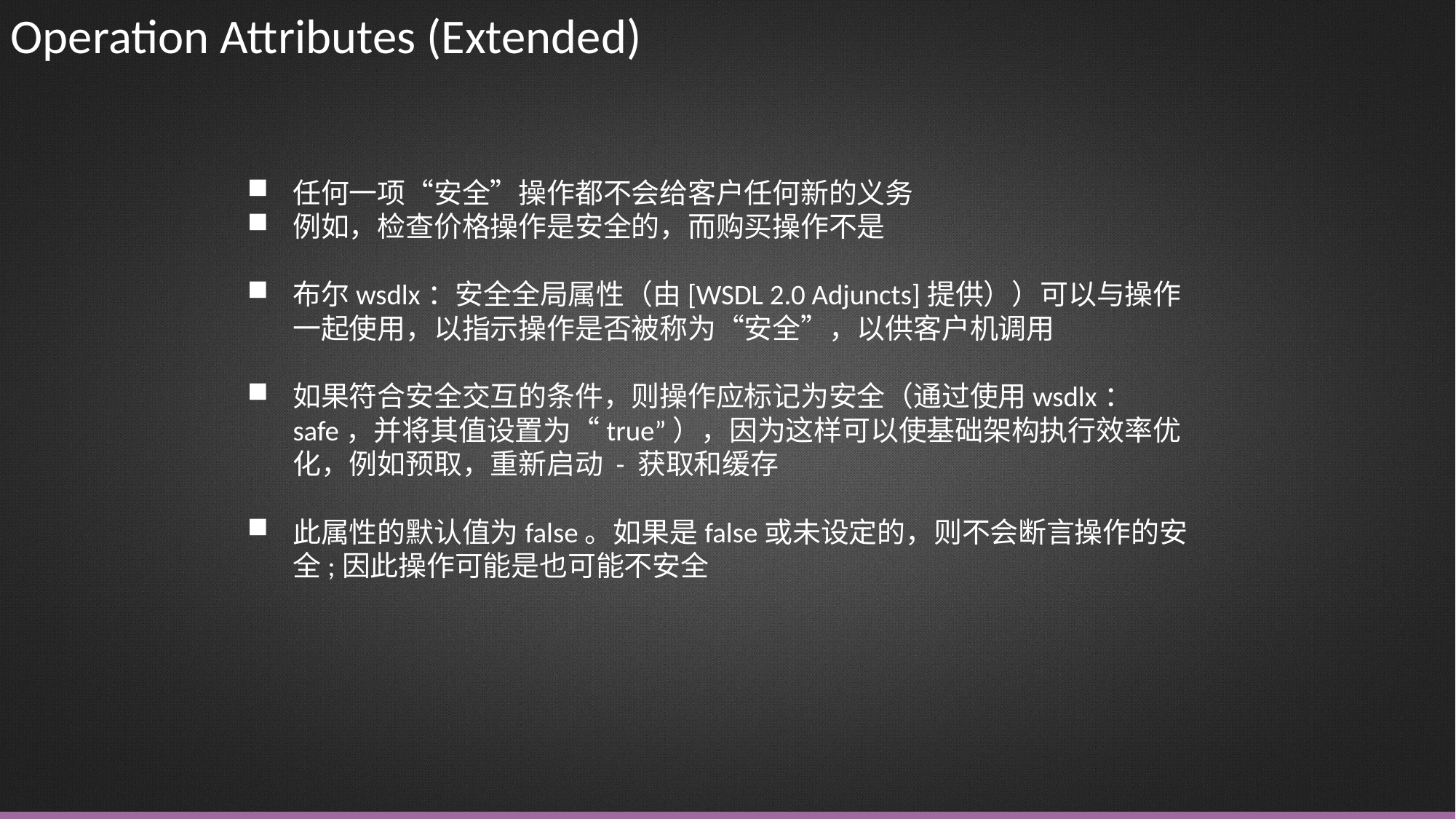

Operation Attributes (Extended)
任何一项“安全”操作都不会给客户任何新的义务
例如，检查价格操作是安全的，而购买操作不是

布尔wsdlx：安全全局属性（由[WSDL 2.0 Adjuncts]提供））可以与操作一起使用，以指示操作是否被称为“安全”，以供客户机调用

如果符合安全交互的条件，则操作应标记为安全（通过使用wsdlx：safe，并将其值设置为“true”），因为这样可以使基础架构执行效率优化，例如预取，重新启动 - 获取和缓存

此属性的默认值为false。如果是false或未设定的，则不会断言操作的安全;因此操作可能是也可能不安全